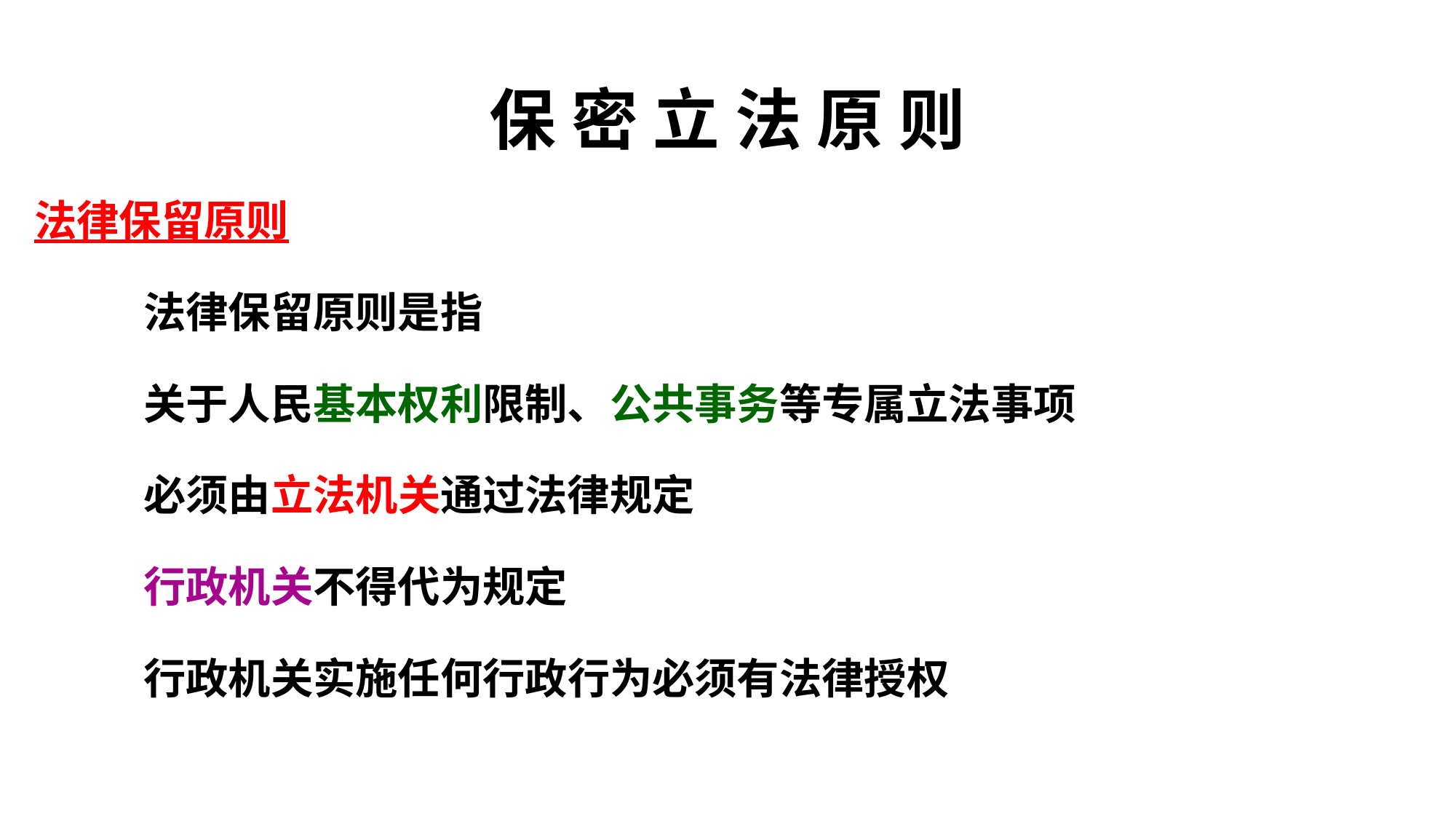

# 保 密 立 法 原 则
法律保留原则
	法律保留原则是指
	关于人民基本权利限制、公共事务等专属立法事项
	必须由立法机关通过法律规定
	行政机关不得代为规定
	行政机关实施任何行政行为必须有法律授权